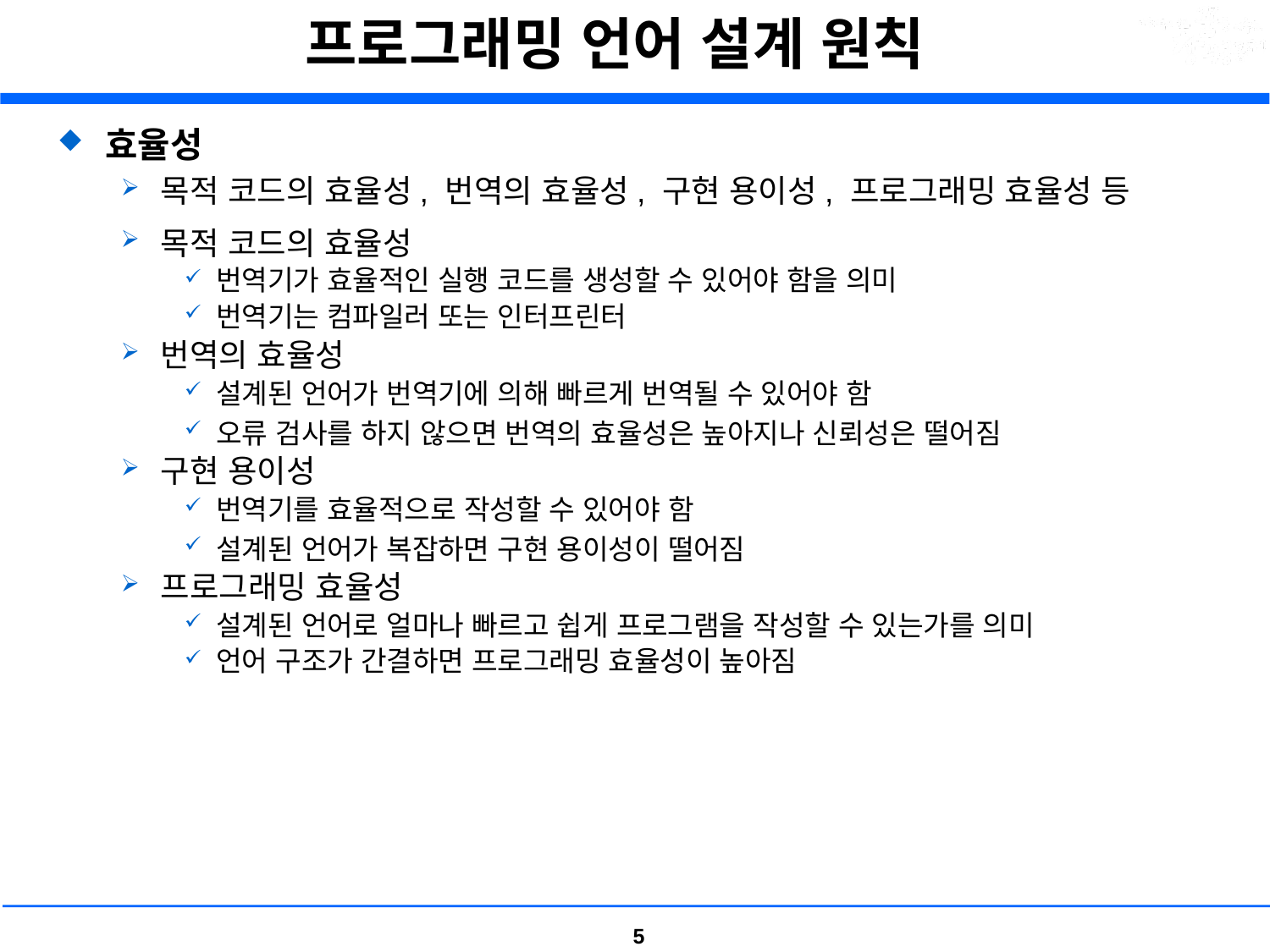

# 프로그래밍 언어 설계 원칙
효율성
목적 코드의 효율성, 번역의 효율성, 구현 용이성, 프로그래밍 효율성 등
목적 코드의 효율성
번역기가 효율적인 실행 코드를 생성할 수 있어야 함을 의미
번역기는 컴파일러 또는 인터프린터
번역의 효율성
설계된 언어가 번역기에 의해 빠르게 번역될 수 있어야 함
오류 검사를 하지 않으면 번역의 효율성은 높아지나 신뢰성은 떨어짐
구현 용이성
번역기를 효율적으로 작성할 수 있어야 함
설계된 언어가 복잡하면 구현 용이성이 떨어짐
프로그래밍 효율성
설계된 언어로 얼마나 빠르고 쉽게 프로그램을 작성할 수 있는가를 의미
언어 구조가 간결하면 프로그래밍 효율성이 높아짐